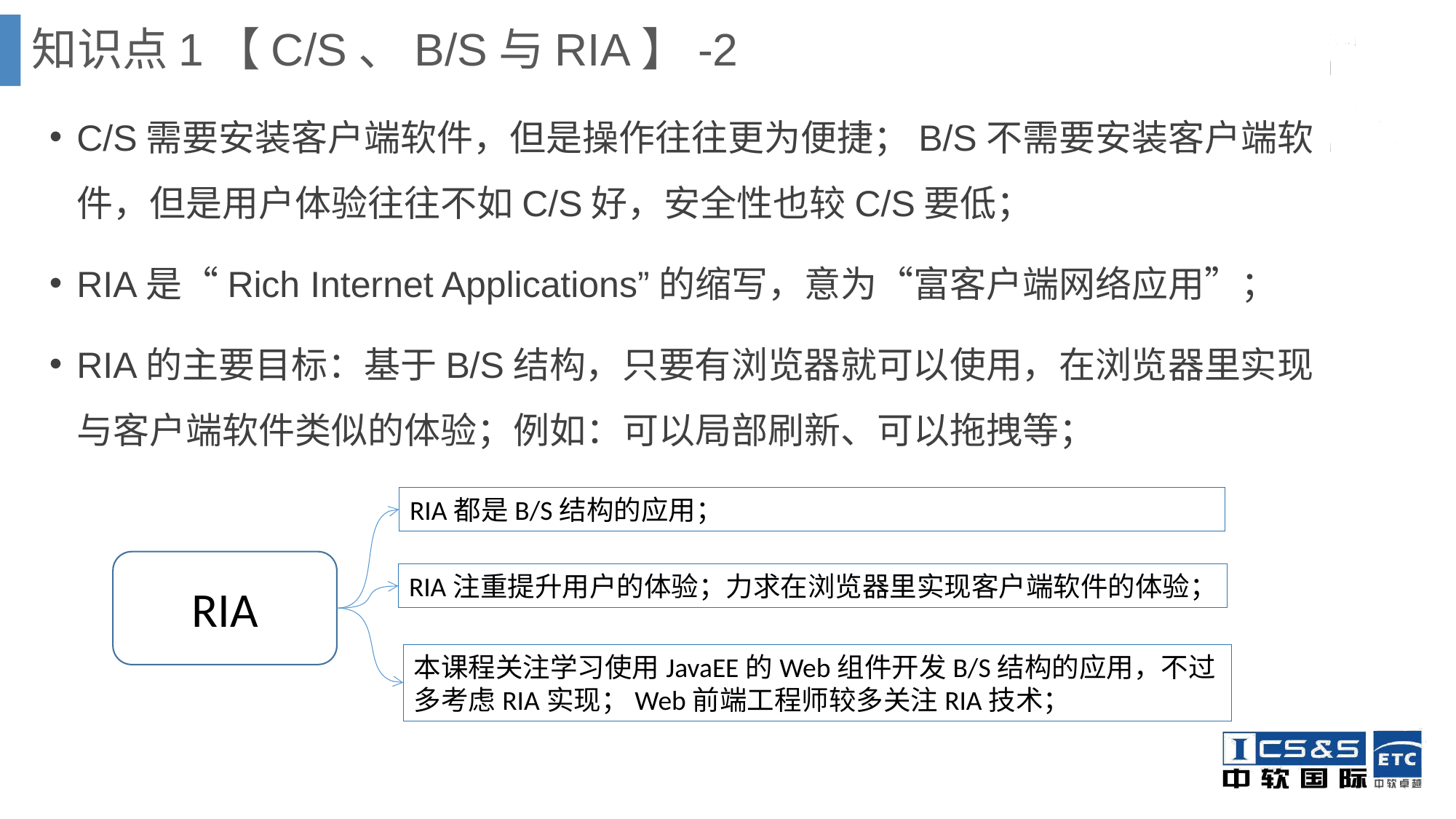

知识点1【C/S、B/S与RIA】-2
C/S需要安装客户端软件，但是操作往往更为便捷；B/S不需要安装客户端软件，但是用户体验往往不如C/S好，安全性也较C/S要低；
RIA是“Rich Internet Applications”的缩写，意为“富客户端网络应用”；
RIA的主要目标：基于B/S结构，只要有浏览器就可以使用，在浏览器里实现与客户端软件类似的体验；例如：可以局部刷新、可以拖拽等；
RIA都是B/S结构的应用；
RIA
RIA注重提升用户的体验；力求在浏览器里实现客户端软件的体验；
本课程关注学习使用JavaEE的Web组件开发B/S结构的应用，不过多考虑RIA实现；Web前端工程师较多关注RIA技术；